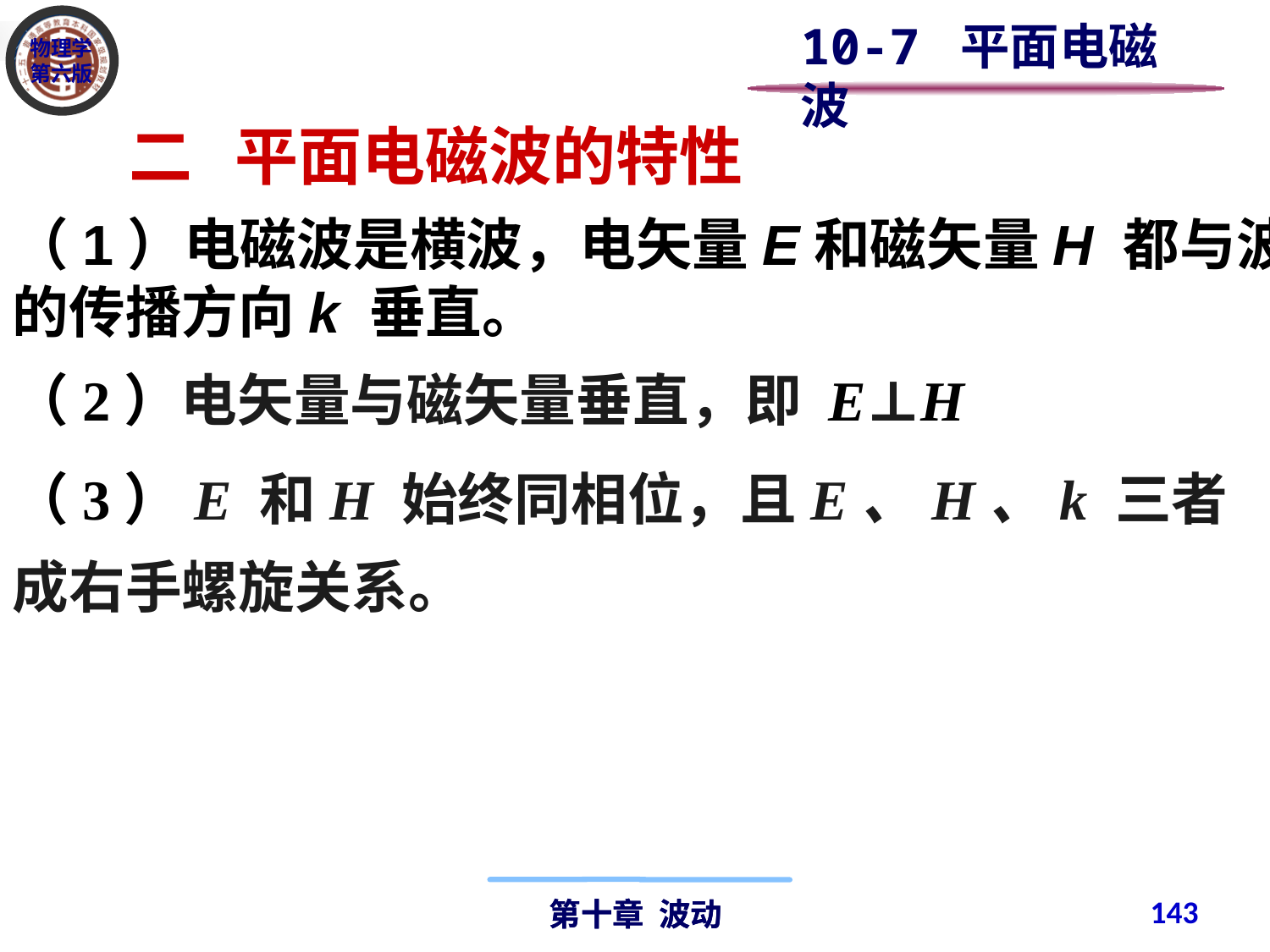

10-7 平面电磁波

二   平面电磁波的特性
（1）电磁波是横波，电矢量E和磁矢量H 都与波的传播方向k 垂直。
（2）电矢量与磁矢量垂直，即 E⊥H
（3）E 和H 始终同相位，且E、H、k 三者成右手螺旋关系。
143